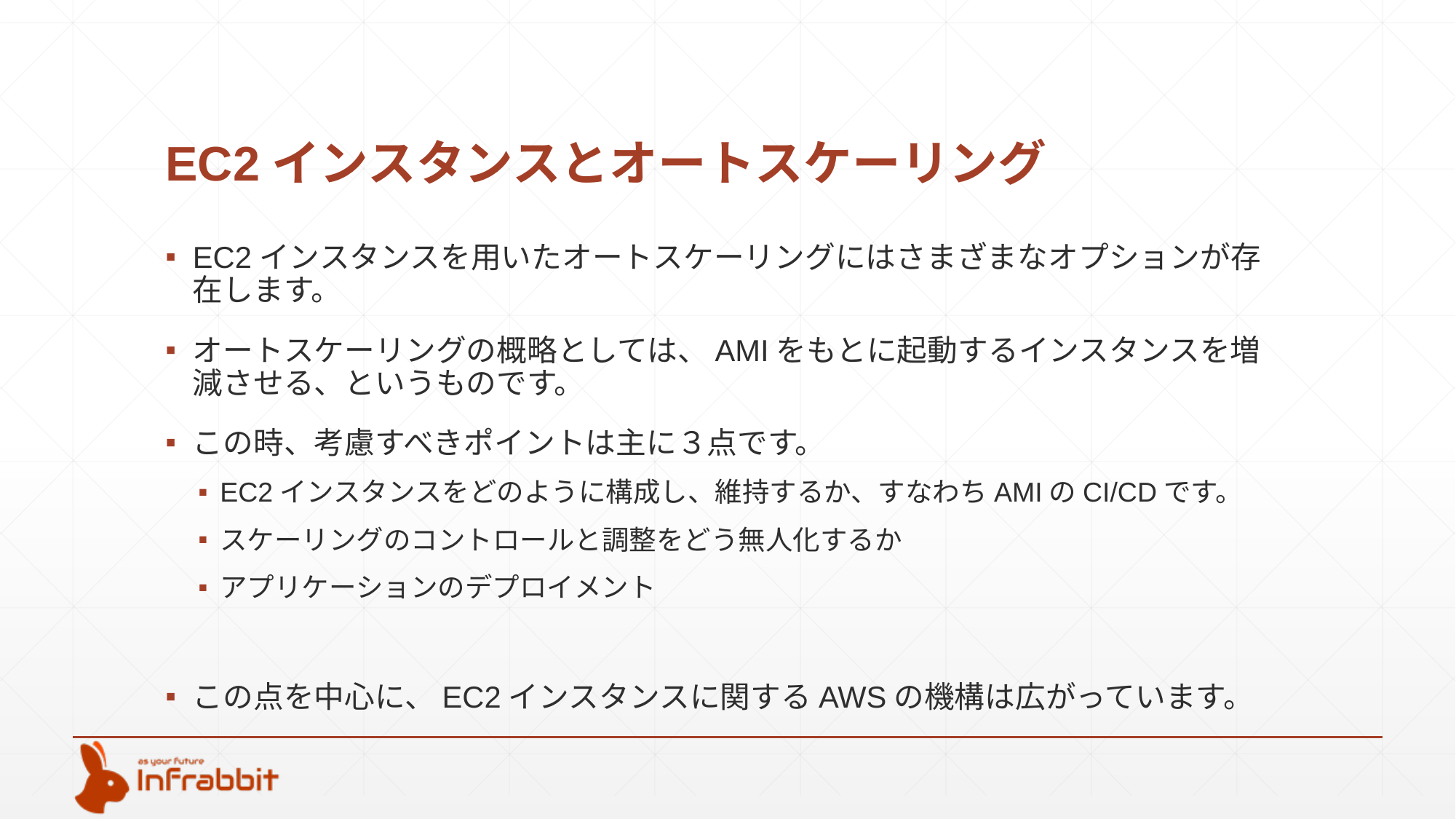

# EC2インスタンスとオートスケーリング
EC2インスタンスを用いたオートスケーリングにはさまざまなオプションが存在します。
オートスケーリングの概略としては、AMIをもとに起動するインスタンスを増減させる、というものです。
この時、考慮すべきポイントは主に３点です。
EC2インスタンスをどのように構成し、維持するか、すなわちAMIのCI/CDです。
スケーリングのコントロールと調整をどう無人化するか
アプリケーションのデプロイメント

この点を中心に、EC2インスタンスに関するAWSの機構は広がっています。